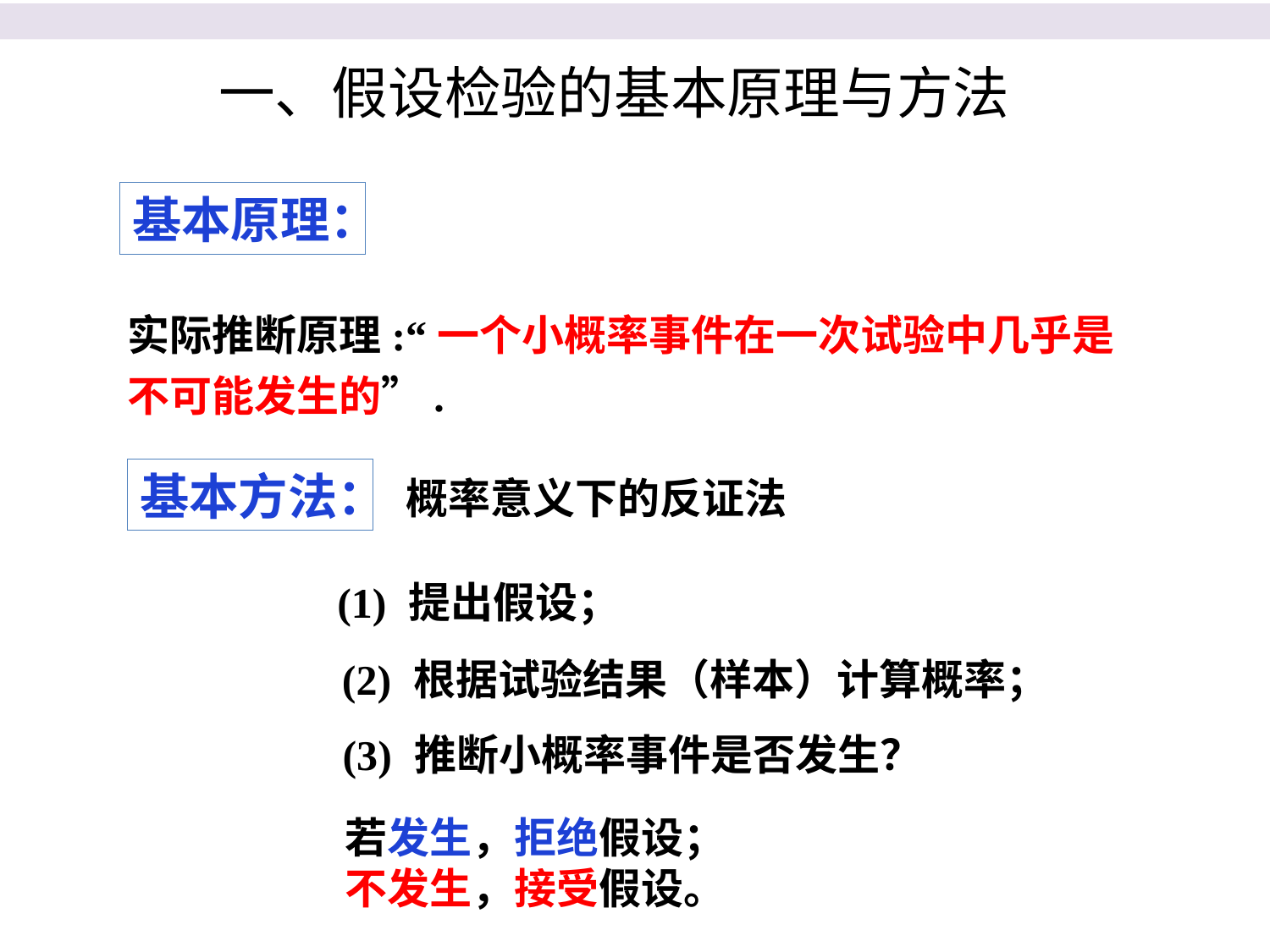

一、假设检验的基本原理与方法
基本原理：
实际推断原理:“一个小概率事件在一次试验中几乎是不可能发生的”.
基本方法：
概率意义下的反证法
(1) 提出假设；
(2) 根据试验结果（样本）计算概率；
(3) 推断小概率事件是否发生？
若发生，拒绝假设；不发生，接受假设。